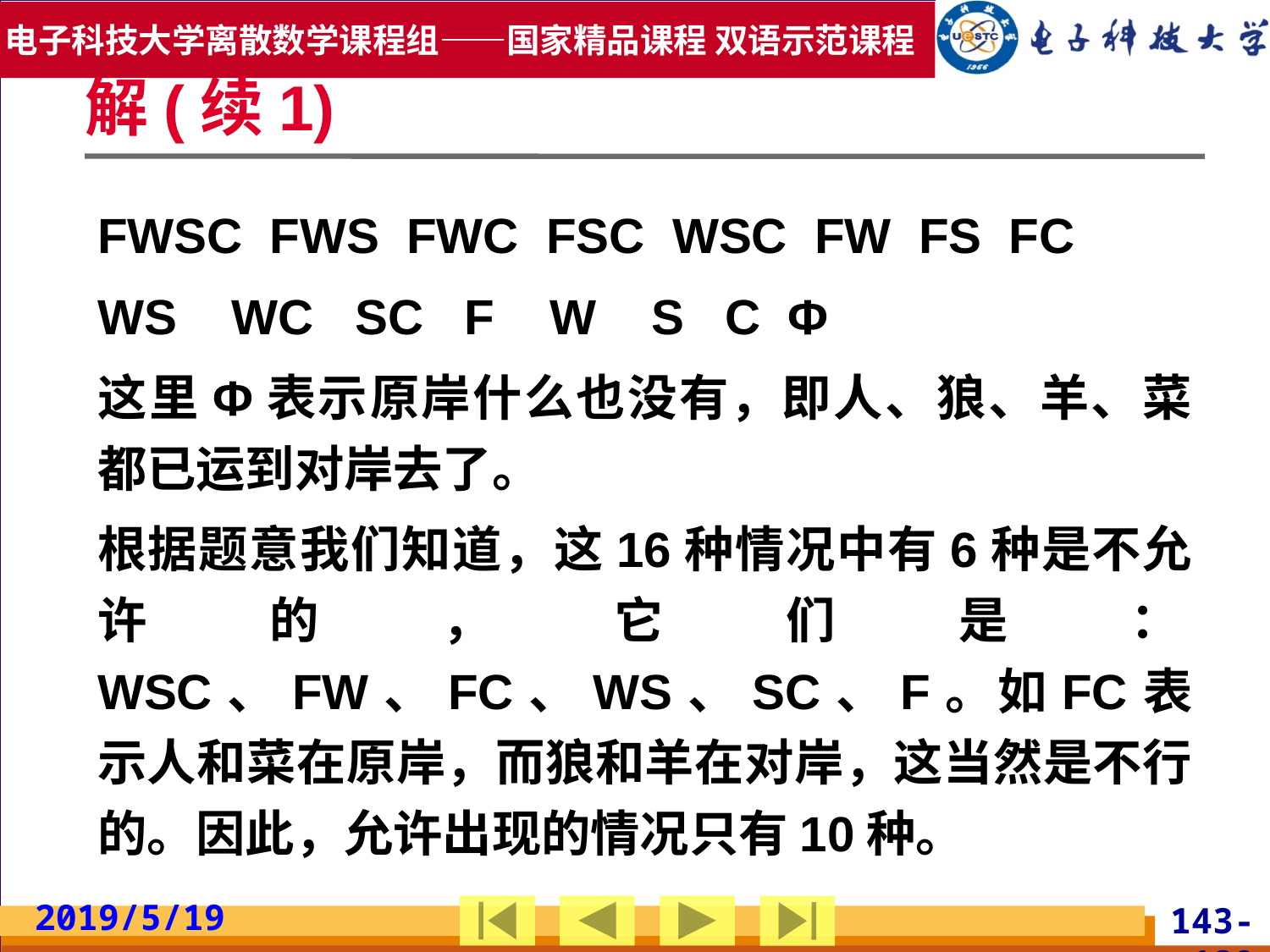

解(续1)
FWSC  FWS  FWC  FSC  WSC  FW  FS  FC
WS    WC   SC   F    W    S   C  Φ
这里Φ表示原岸什么也没有，即人、狼、羊、菜都已运到对岸去了。
根据题意我们知道，这16种情况中有6种是不允许的，它们是：WSC、FW、FC、WS、SC、F。如FC表示人和菜在原岸，而狼和羊在对岸，这当然是不行的。因此，允许出现的情况只有10种。
2019/5/19